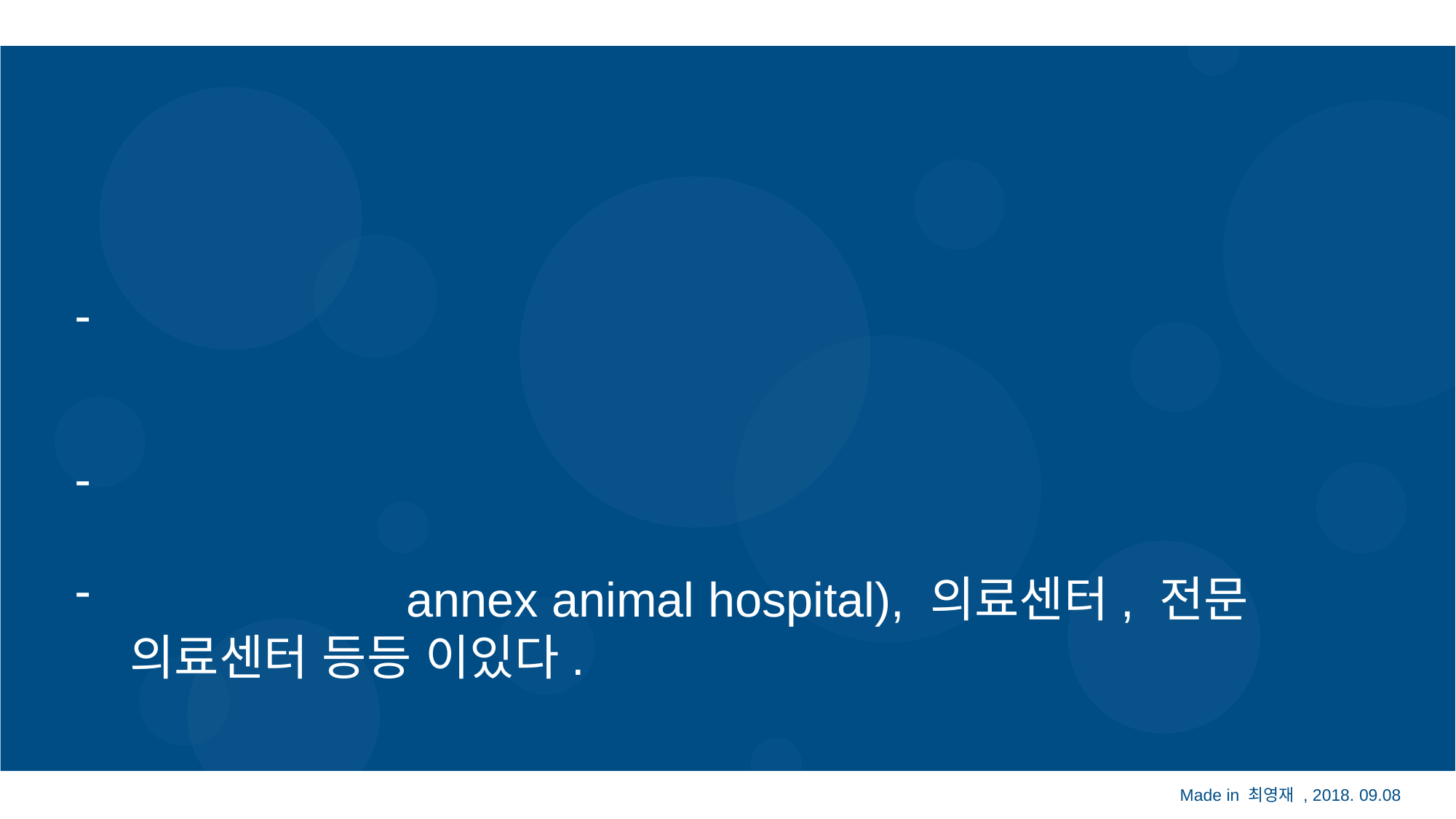

.
02. 프로그램 설명
동물병원에도 구분이있다?
1차동물병원
기본적인 병, 예방접종, 간단한 물리치료 등등 사람으로 따졌을 때, 로컬병원(동네병원)이라고 볼 수 있다.
2차 동물병원
x-ray는 물론이고, CT, MRI 등 전문적인 의료장비를 가지고, 진료 및 중환수수술을 진행 할 수 있는 병원
대학부속병원(annex animal hospital), 의료센터, 전문
의료센터 등등 이있다.
Made in 최영재 , 2018. 09.08